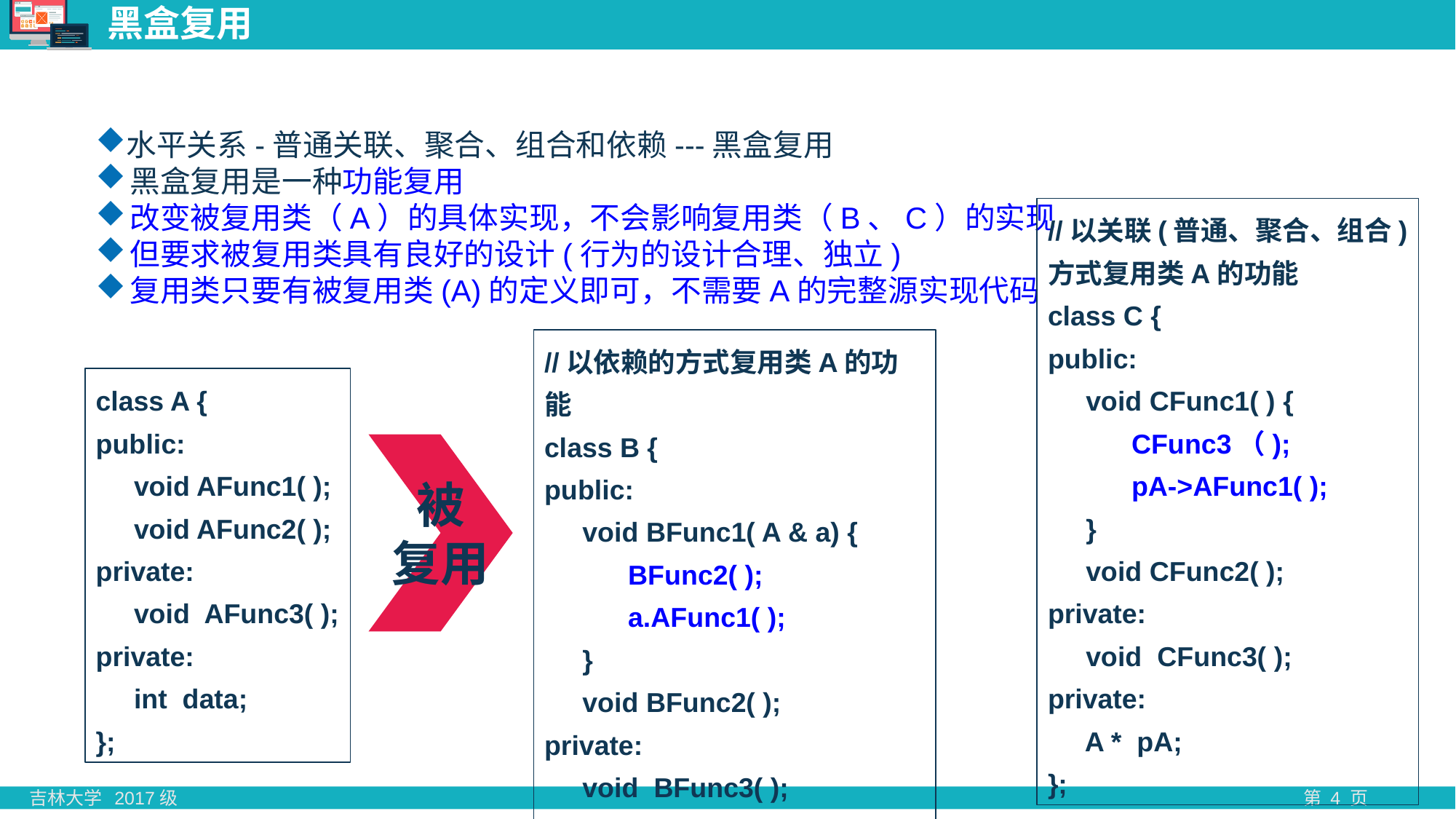

# 黑盒复用
水平关系-普通关联、聚合、组合和依赖---黑盒复用
黑盒复用是一种功能复用
改变被复用类（A）的具体实现，不会影响复用类（B、C）的实现
但要求被复用类具有良好的设计(行为的设计合理、独立)
复用类只要有被复用类(A)的定义即可，不需要A的完整源实现代码
//以关联(普通、聚合、组合)方式复用类A的功能
class C {
public:
     void CFunc1( ) {
           CFunc3（);
           pA->AFunc1( );
     }
     void CFunc2( );
private:
     void  CFunc3( );
private:
     A *  pA;
};
//以依赖的方式复用类A的功能
class B {
public:
     void BFunc1( A & a) {
           BFunc2( );
           a.AFunc1( );
     }
     void BFunc2( );
private:
     void  BFunc3( );
};
class A {
public:
     void AFunc1( );
     void AFunc2( );
private:
     void  AFunc3( );
private:
     int  data;
};
被
复用